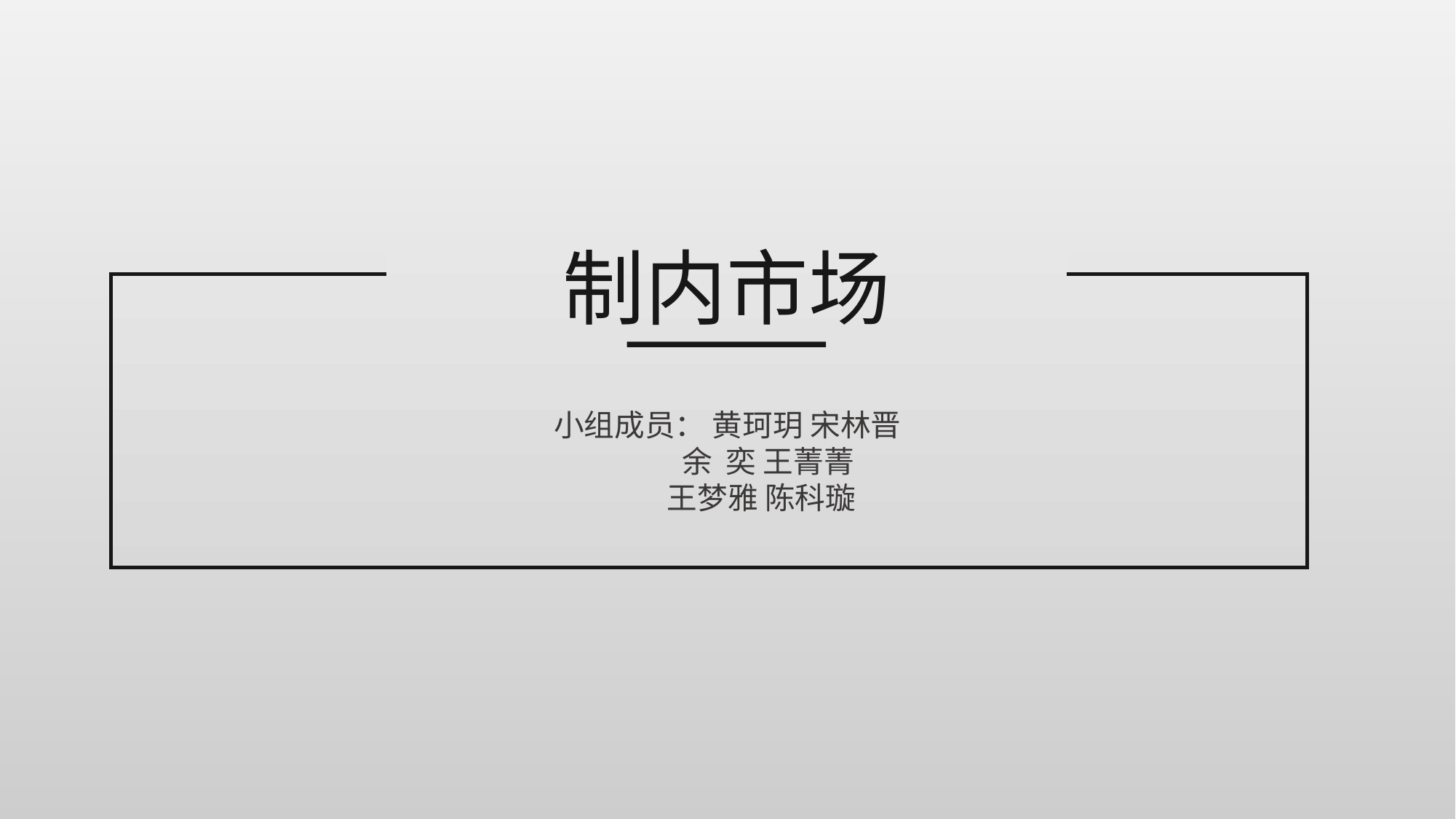

制内市场

小组成员： 黄珂玥 宋林晋
           余  奕 王菁菁
           王梦雅 陈科璇